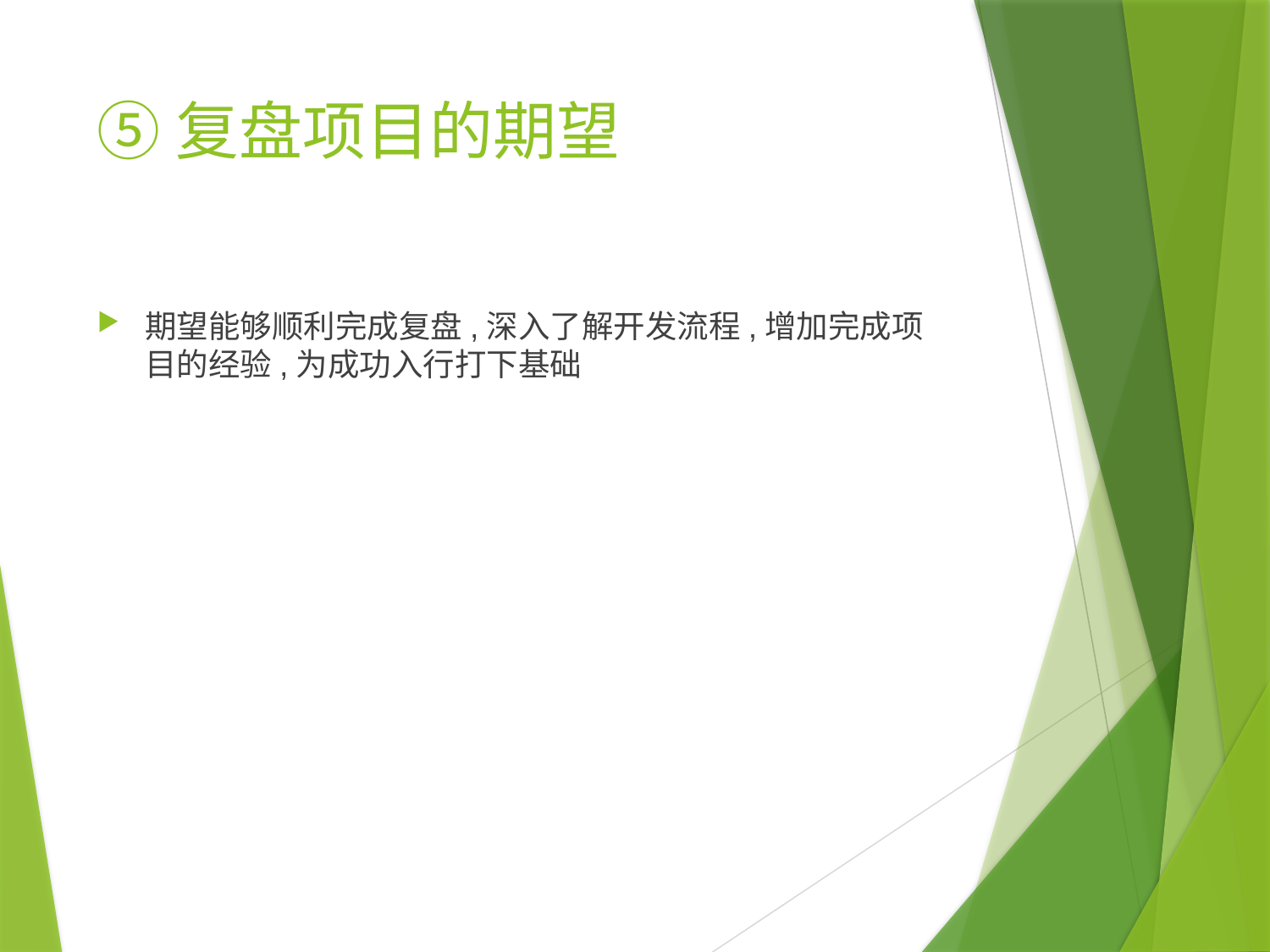

# ⑤复盘项目的期望
期望能够顺利完成复盘,深入了解开发流程,增加完成项目的经验,为成功入行打下基础